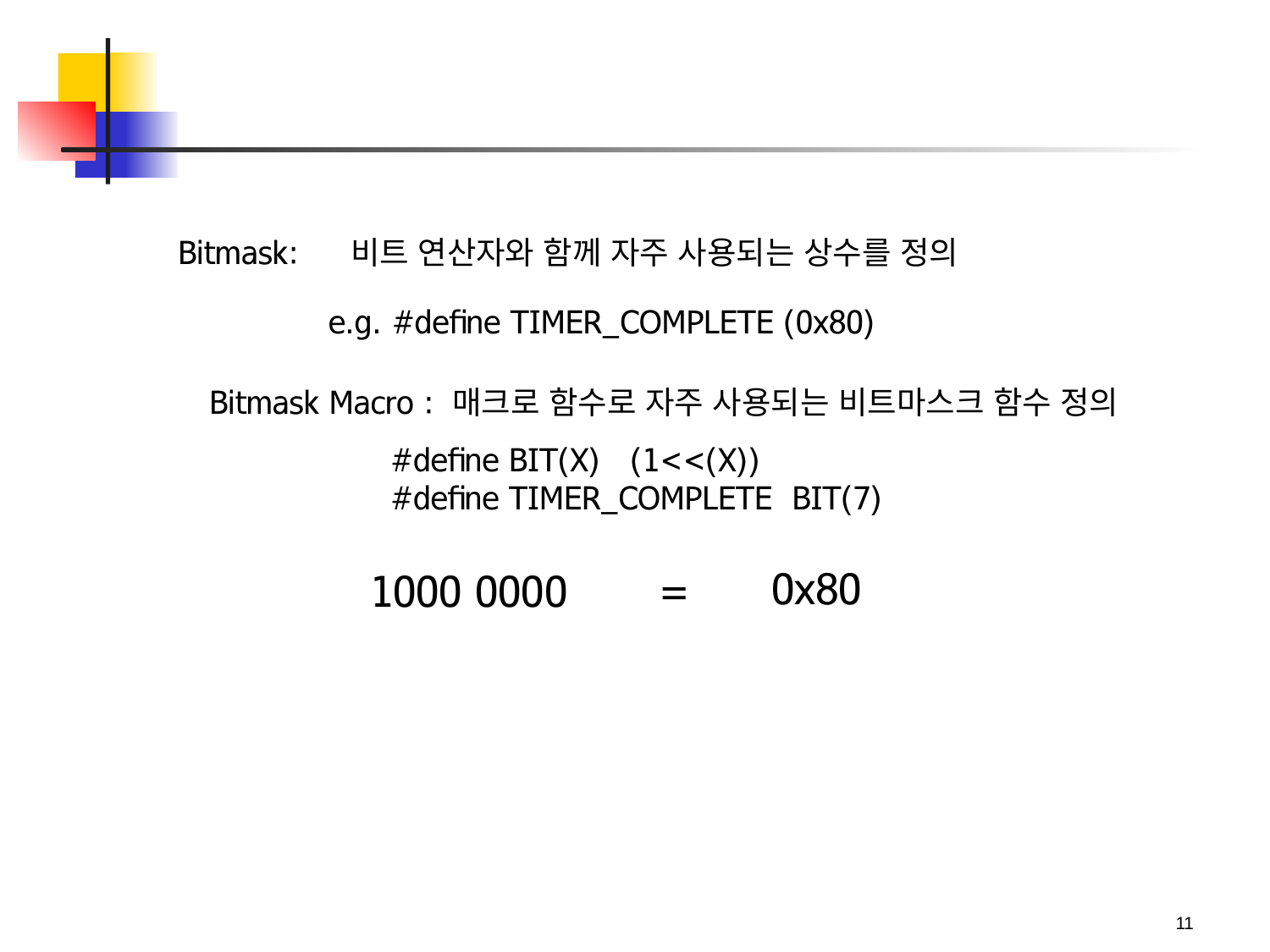

#
Bitmask:
비트 연산자와 함께 자주 사용되는 상수를 정의
e.g. #define TIMER_COMPLETE (0x80)
Bitmask Macro : 매크로 함수로 자주 사용되는 비트마스크 함수 정의
#define BIT(X)   (1<<(X))
#define TIMER_COMPLETE  BIT(7)
0x80
1000 0000       =
11